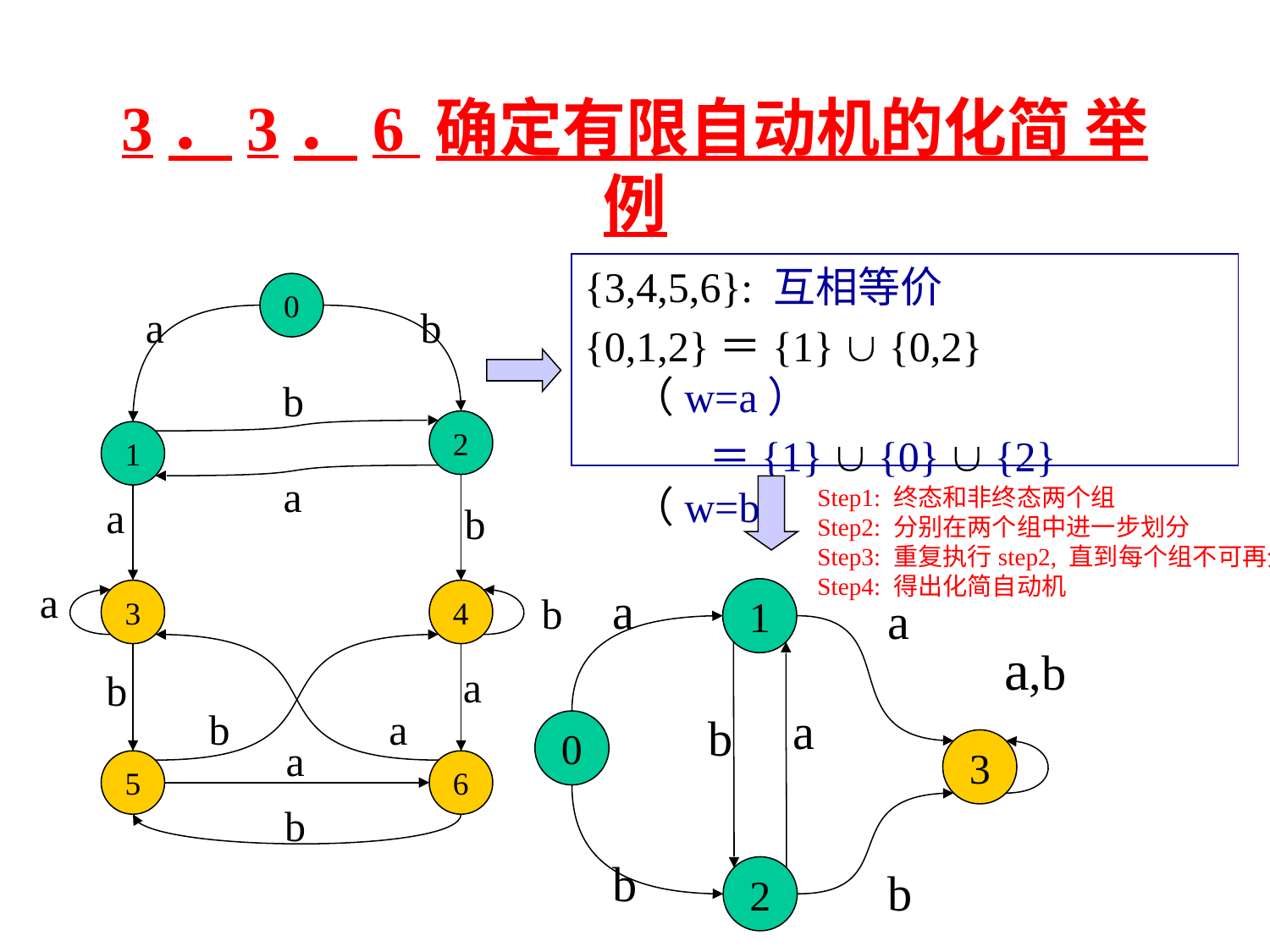

# 3．3．6 确定有限自动机的化简 举例
{3,4,5,6}: 互相等价
{0,1,2}＝{1} ∪ {0,2}          （w=a）
            ＝{1} ∪ {0} ∪ {2}  （w=b）
0
a
b

b
2
1
a

Step1: 终态和非终态两个组
Step2: 分别在两个组中进一步划分
Step3: 重复执行step2, 直到每个组不可再分
Step4: 得出化简自动机
a
b
a
a
1
3
4
b
a
a,b
a
b
a
b
a
b
0
a
3
5
6
b
b
b
2